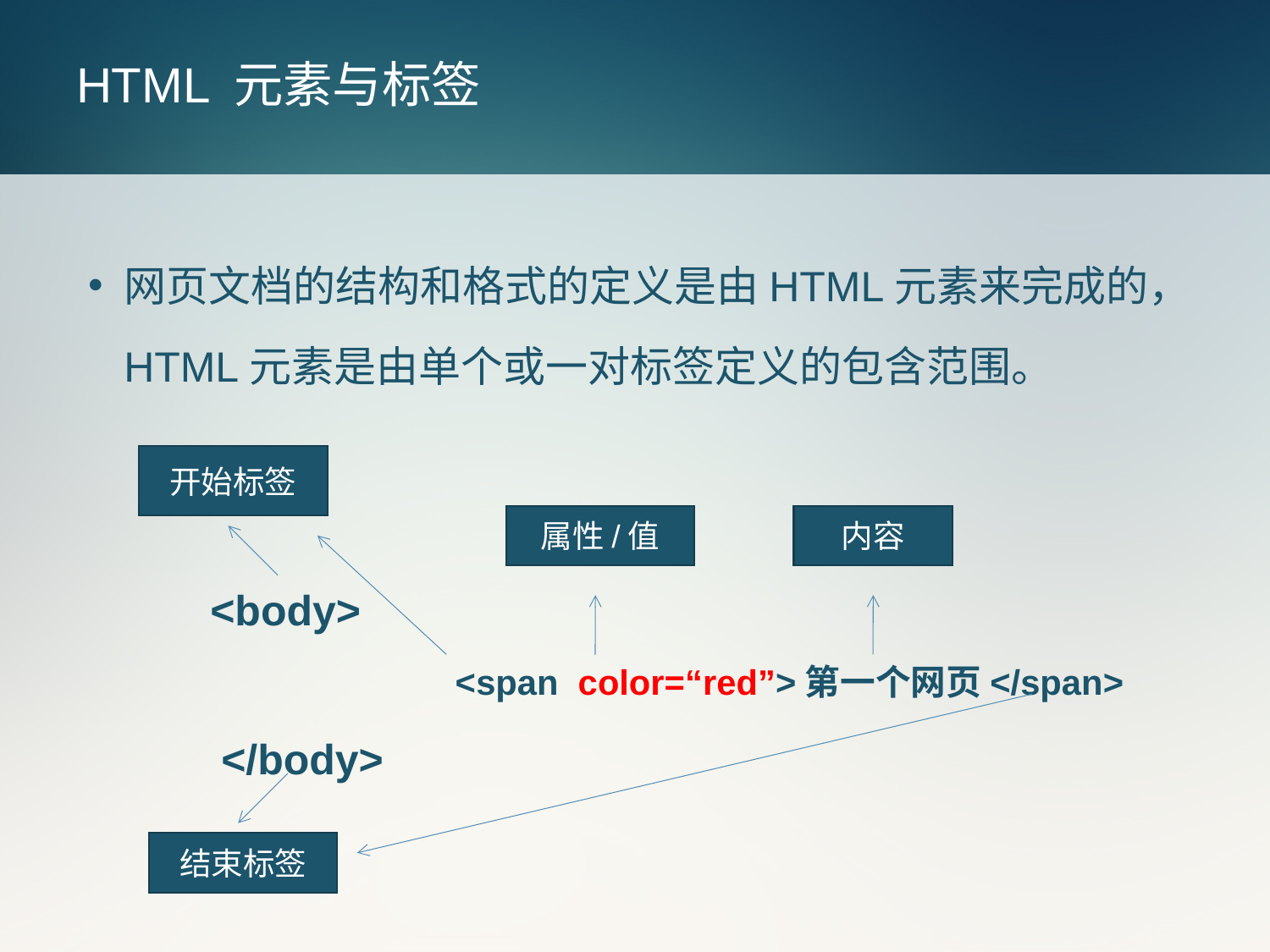

# HTML 元素与标签
网页文档的结构和格式的定义是由HTML元素来完成的，HTML元素是由单个或一对标签定义的包含范围。
        <body>
	                     <span  color=“red”>第一个网页</span>
          </body>
开始标签
属性/值
内容
结束标签